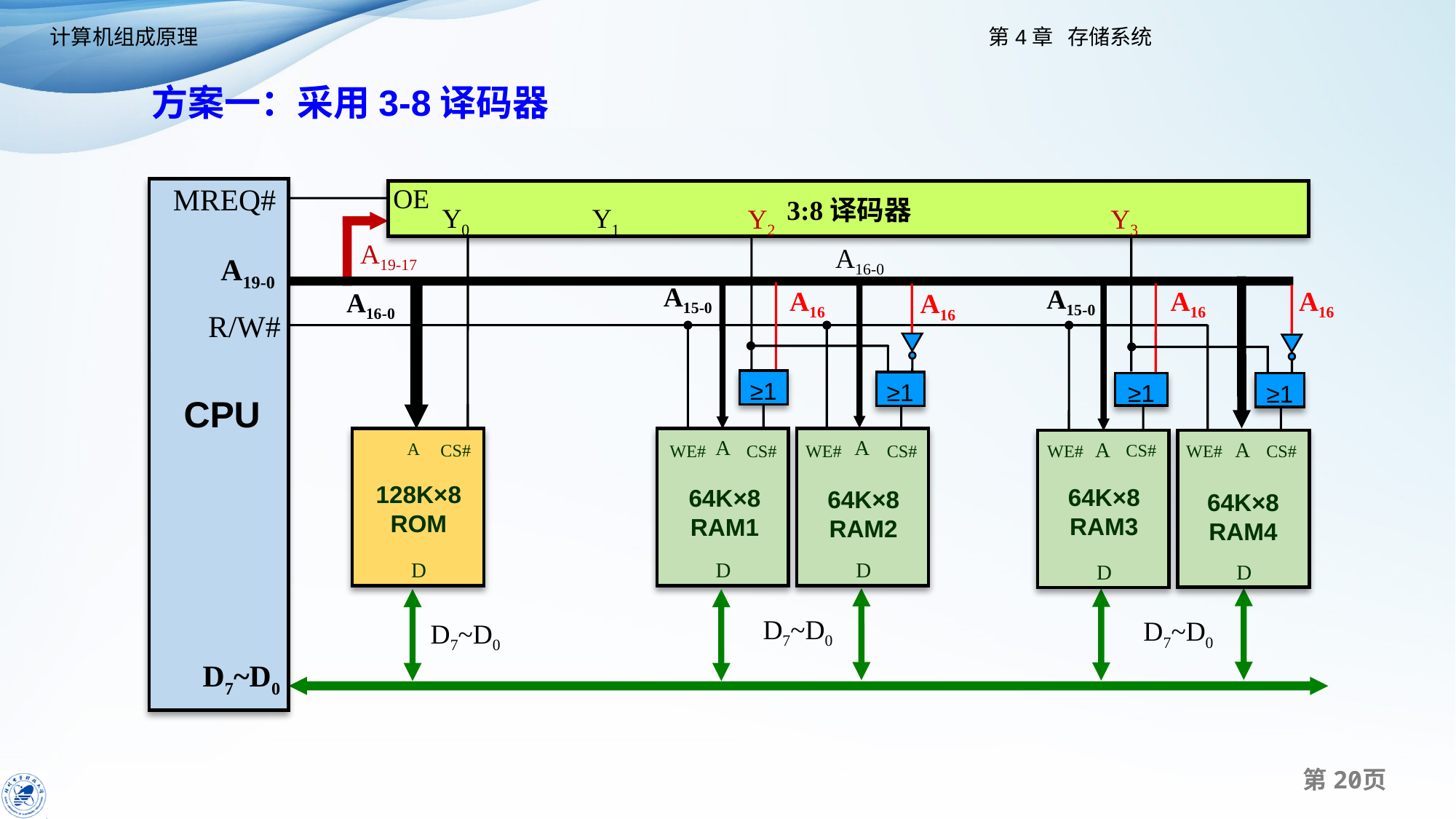

方案一：采用3-8译码器

MREQ#
A19-0
R/W#
CPU
D7~D0
OE

3:8译码器
Y0
Y1
Y2
Y3

A19-17

≥1

≥1

A16-0

A15-0
A15-0

A16

A16-0
A16

≥1

≥1

A

WE#
CS#
64K×8
RAM2
D

 A
CS#
128K×8
ROM
D
A

WE#
CS#
64K×8
RAM1
D
A

WE#
CS#
64K×8
RAM4
D
A
CS#

WE#
64K×8
RAM3
D

D7~D0
D7~D0
D7~D0

A16
A16